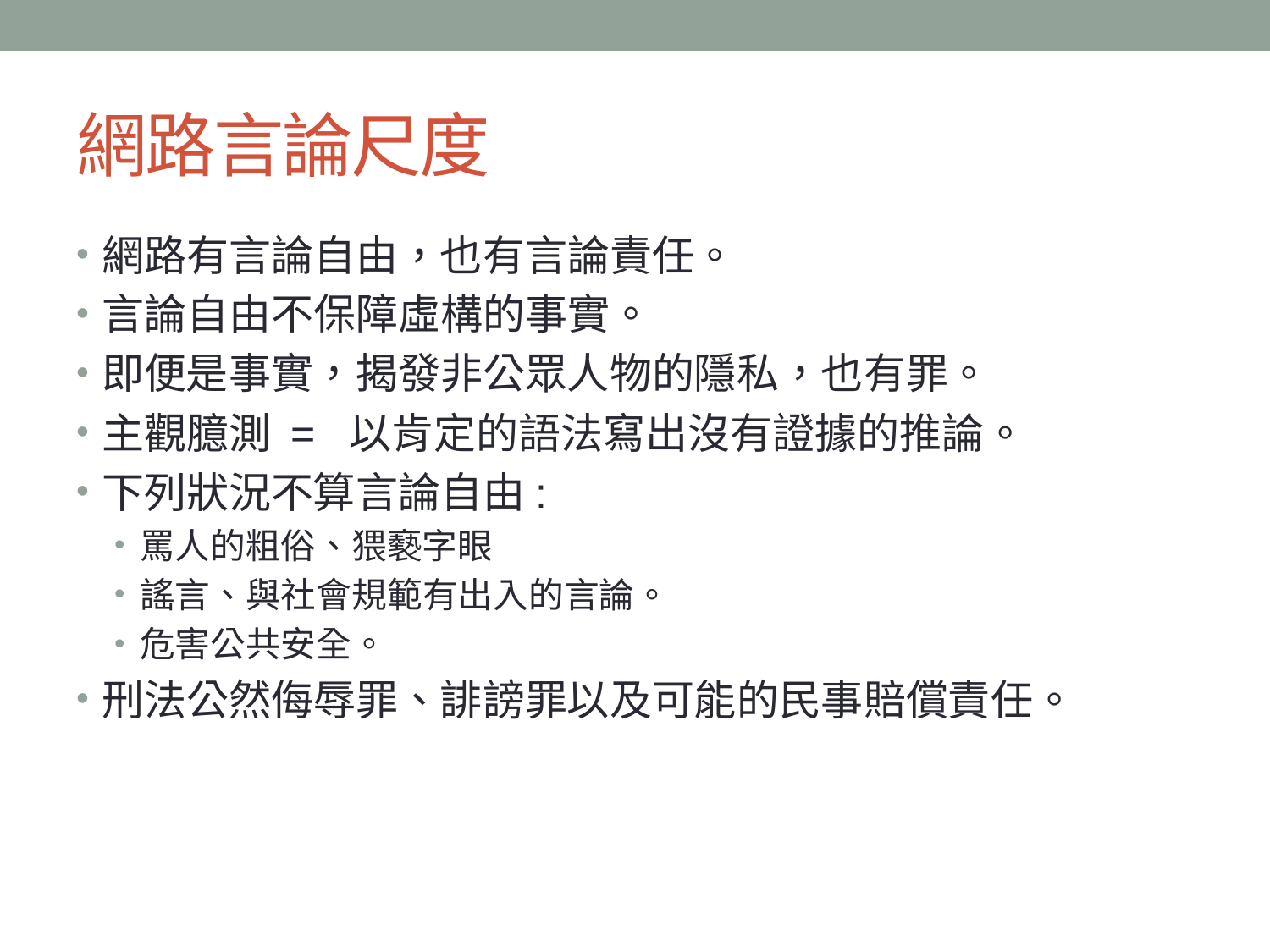

# 網路言論尺度
網路有言論自由，也有言論責任。
言論自由不保障虛構的事實。
即便是事實，揭發非公眾人物的隱私，也有罪。
主觀臆測 =  以肯定的語法寫出沒有證據的推論。
下列狀況不算言論自由:
罵人的粗俗、猥褻字眼
謠言、與社會規範有出入的言論。
危害公共安全。
刑法公然侮辱罪、誹謗罪以及可能的民事賠償責任。